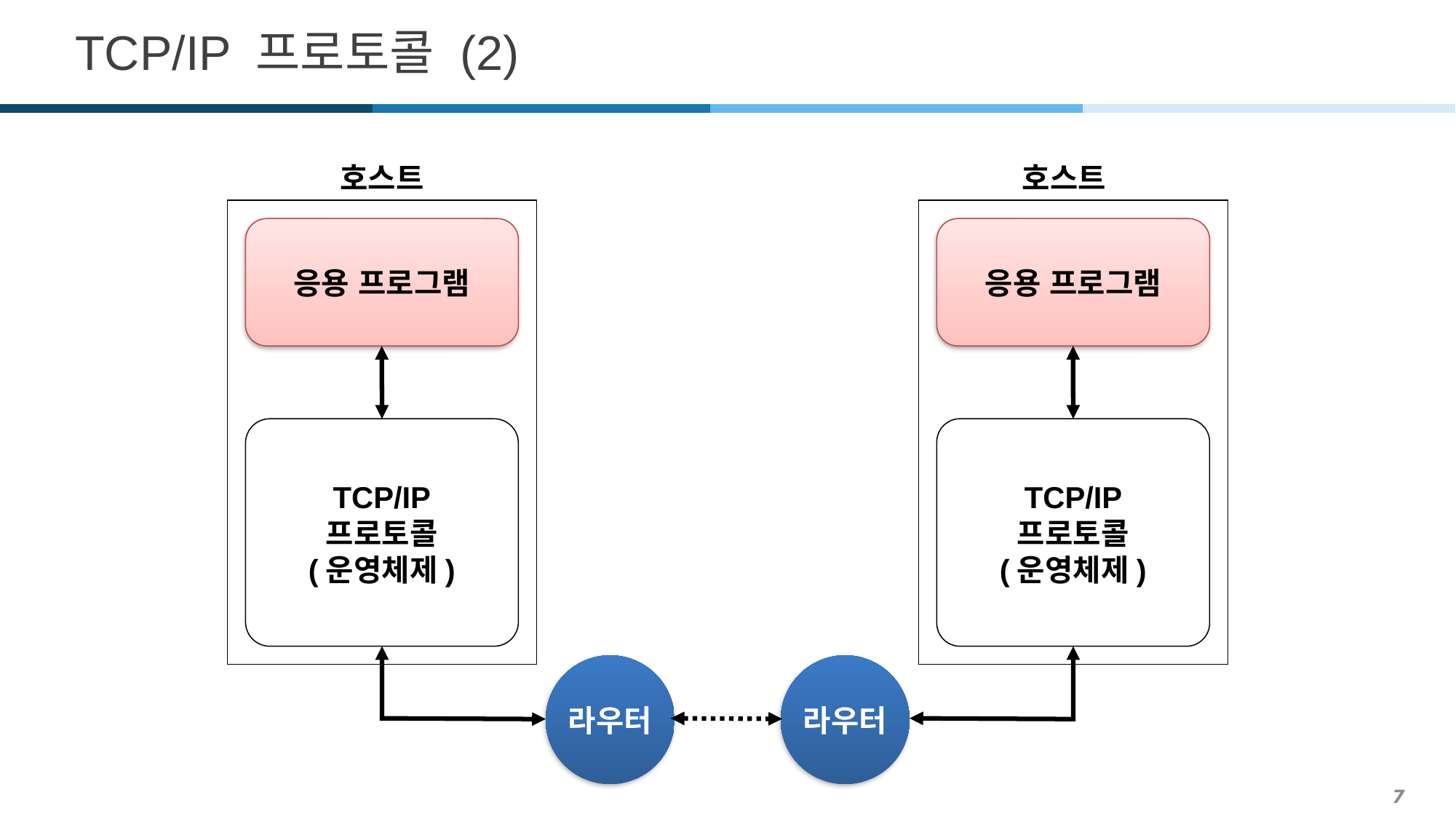

# TCP/IP 프로토콜 (2)
호스트
호스트

응용 프로그램
응용 프로그램

TCP/IP
프로토콜
(운영체제)
TCP/IP
프로토콜
(운영체제)

라우터
라우터